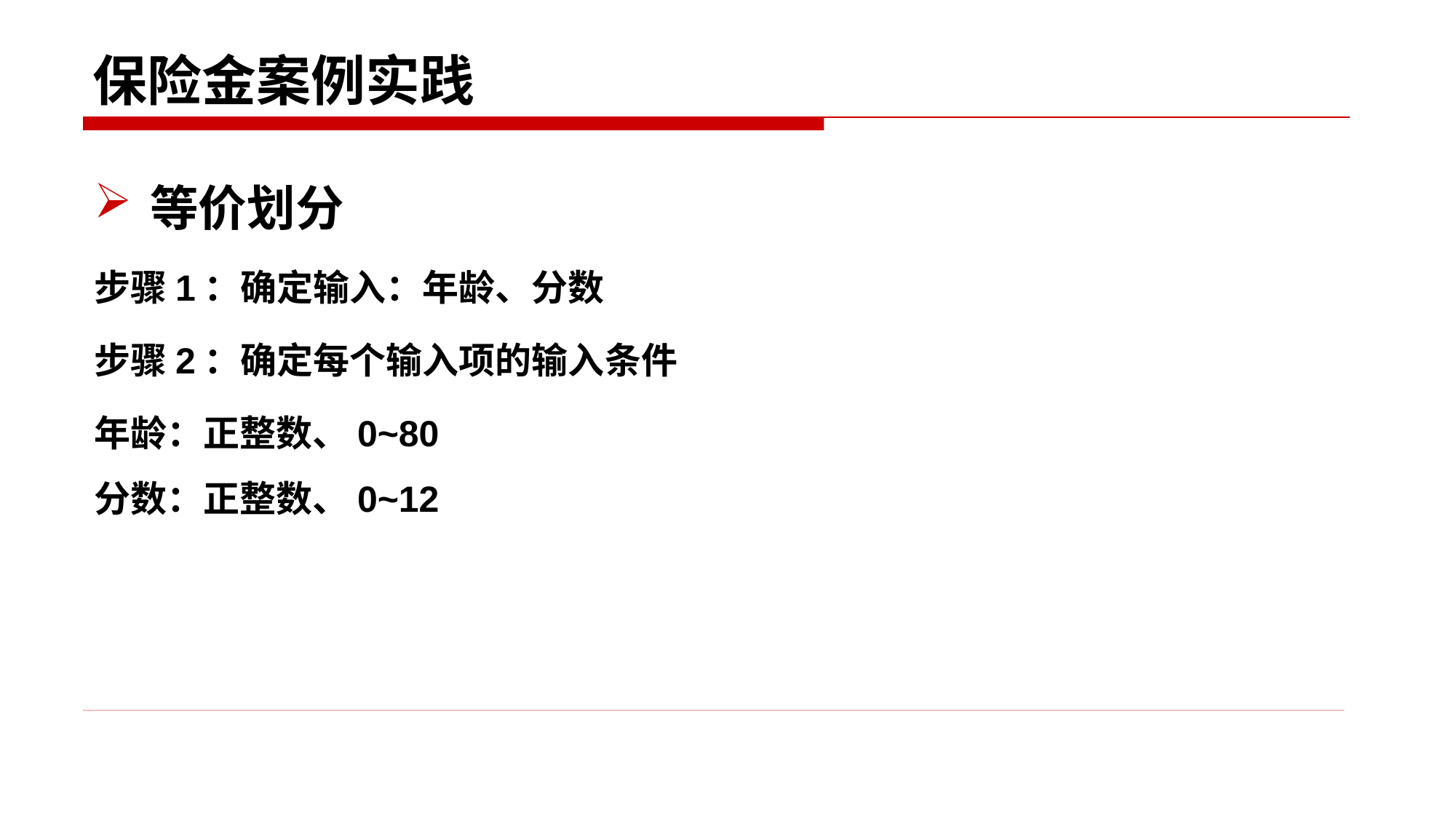

# 保险金案例实践
等价划分
步骤1：确定输入：年龄、分数
步骤2：确定每个输入项的输入条件
年龄：正整数、0~80
分数：正整数、0~12